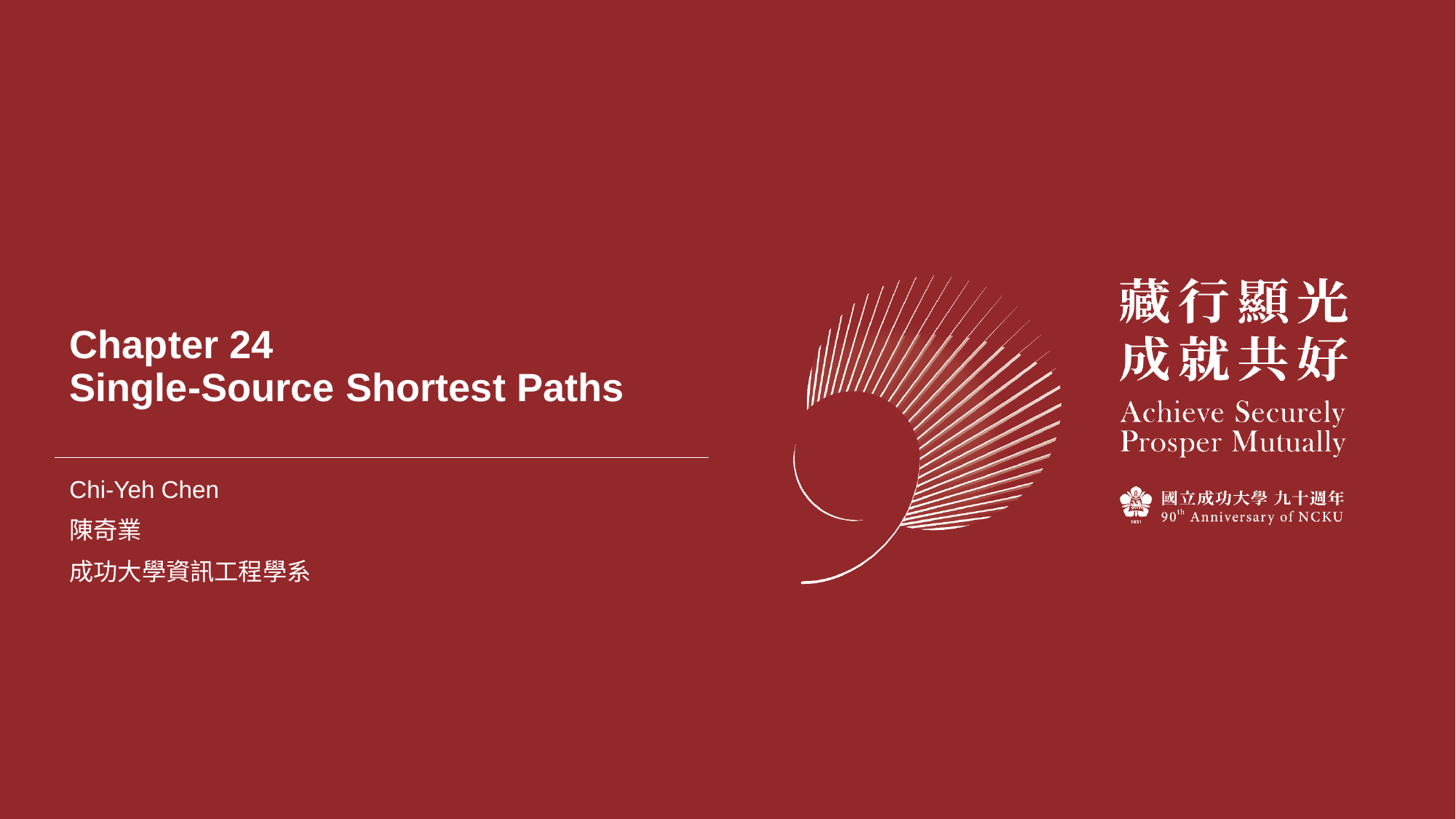

# Chapter 24 Single-Source Shortest Paths
Chi-Yeh Chen
陳奇業
成功大學資訊工程學系